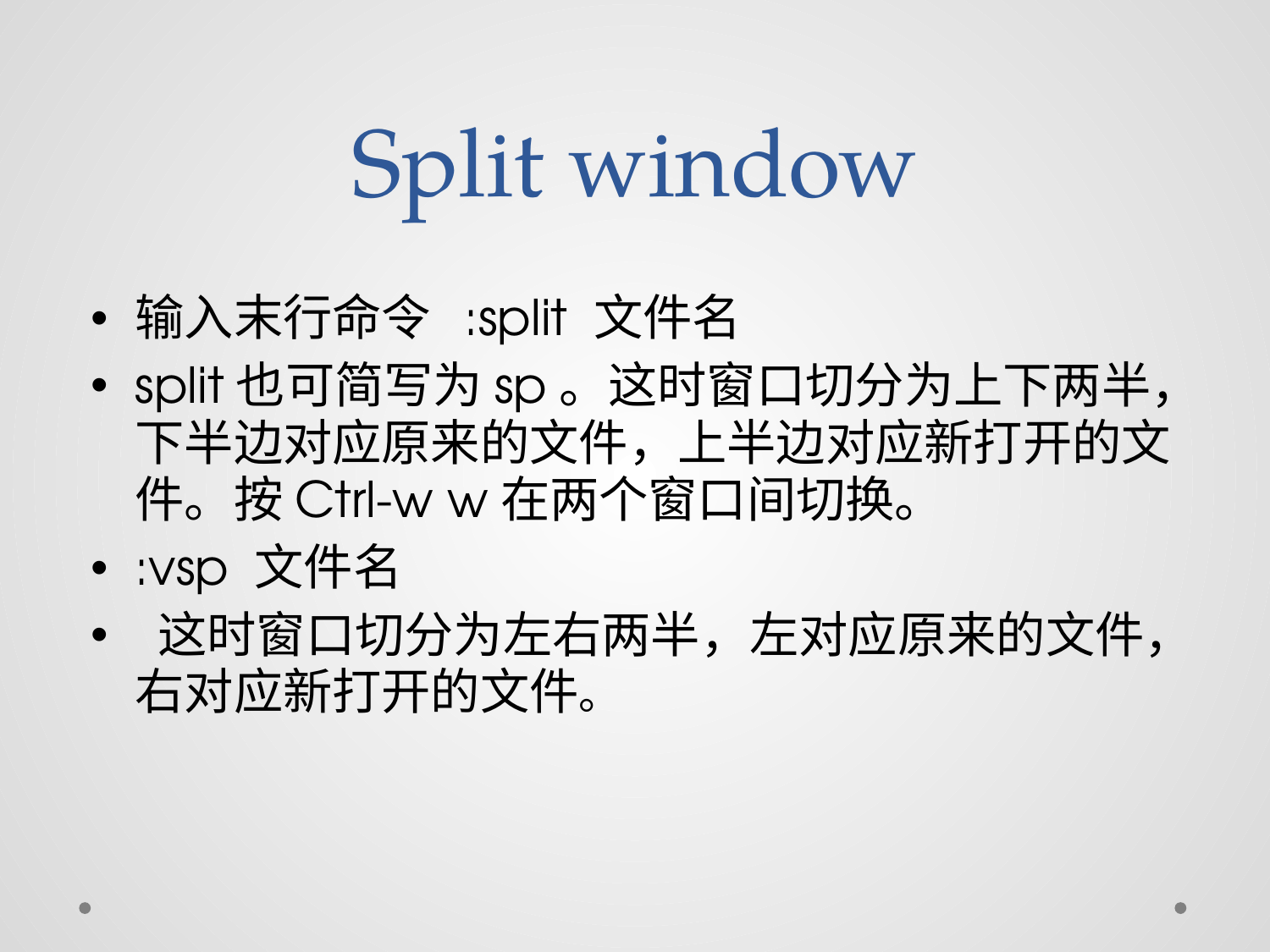

# Split window

输入末行命令  :split 文件名
split也可简写为sp。这时窗口切分为上下两半，下半边对应原来的文件，上半边对应新打开的文件。按Ctrl-w w在两个窗口间切换。
:vsp 文件名
 这时窗口切分为左右两半，左对应原来的文件，右对应新打开的文件。